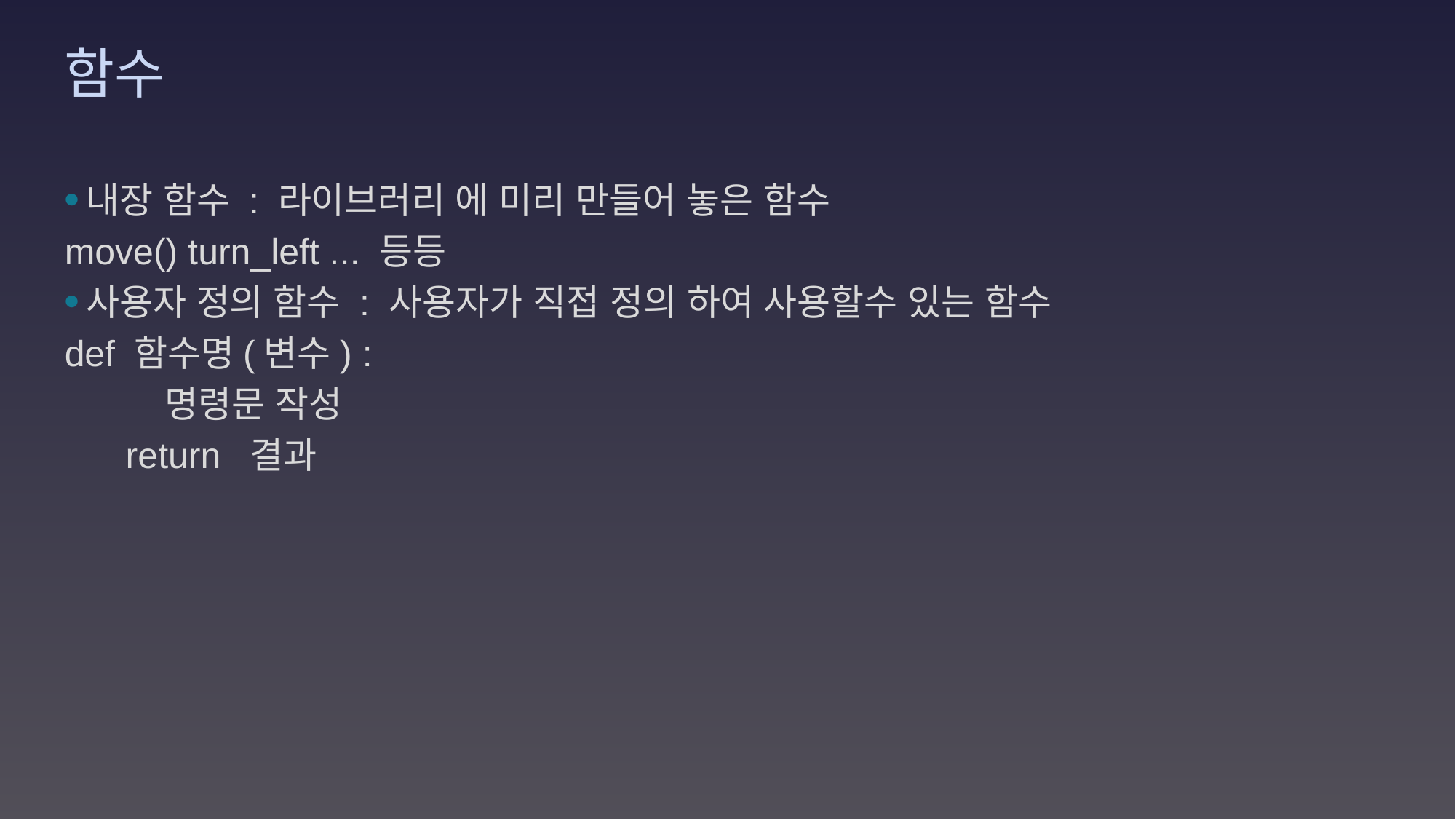

# 함수
내장 함수 : 라이브러리 에 미리 만들어 놓은 함수
move() turn_left ... 등등
사용자 정의 함수 : 사용자가 직접 정의 하여 사용할수 있는 함수
def 함수명(변수) :
         명령문 작성
      return  결과